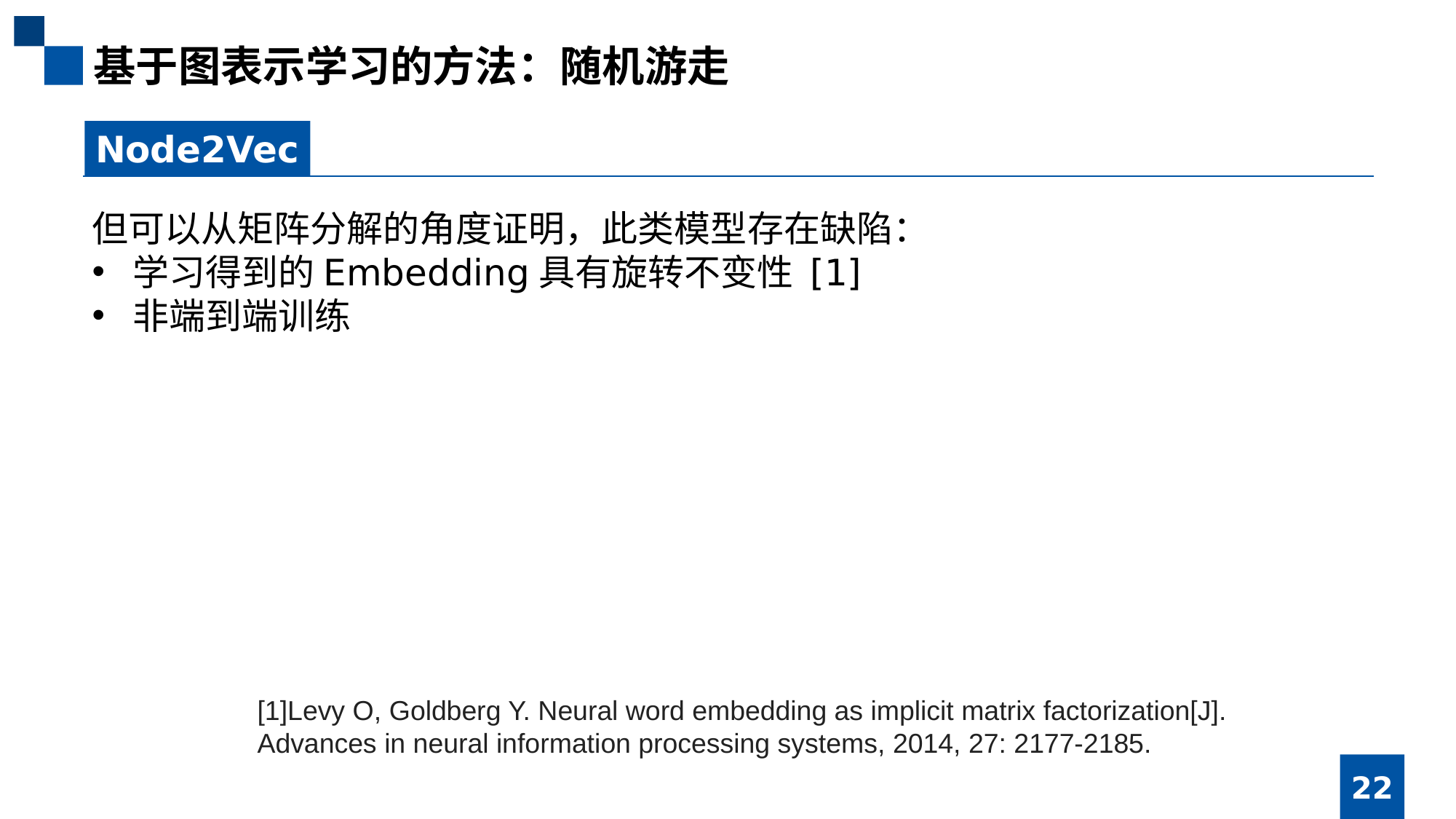

基于图表示学习的方法：随机游走
Node2Vec

但可以从矩阵分解的角度证明，此类模型存在缺陷：
学习得到的Embedding具有旋转不变性 [1]
非端到端训练

[1]Levy O, Goldberg Y. Neural word embedding as implicit matrix factorization[J]. Advances in neural information processing systems, 2014, 27: 2177-2185.
22